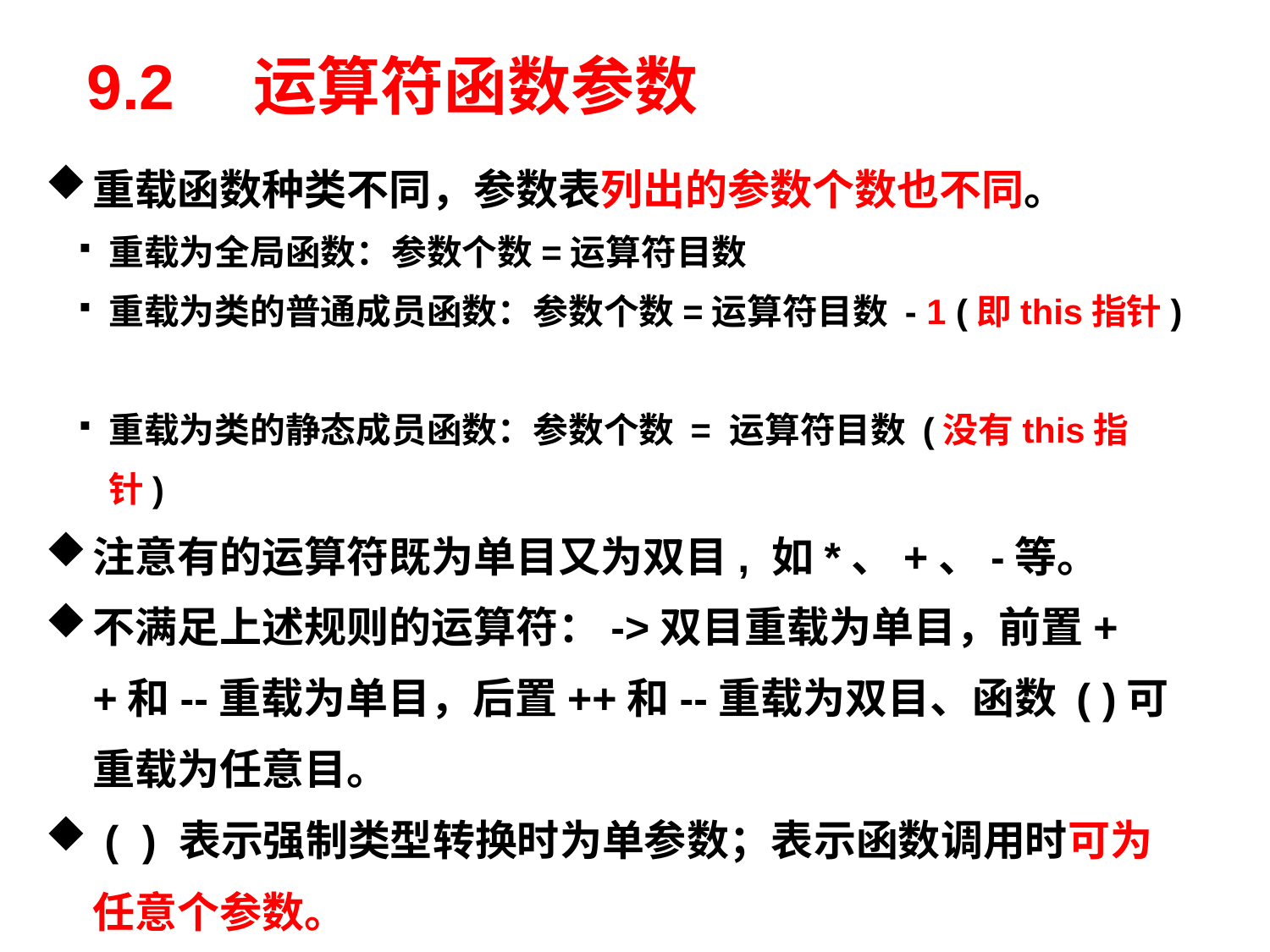

# 9.2　运算符函数参数
重载函数种类不同，参数表列出的参数个数也不同。
重载为全局函数：参数个数=运算符目数
重载为类的普通成员函数：参数个数=运算符目数 - 1 (即this指针)
重载为类的静态成员函数：参数个数 = 运算符目数 (没有this指针)
注意有的运算符既为单目又为双目, 如*、+、-等。
不满足上述规则的运算符：->双目重载为单目，前置++和--重载为单目，后置++和--重载为双目、函数 ( )可重载为任意目。
 (  ) 表示强制类型转换时为单参数；表示函数调用时可为任意个参数。